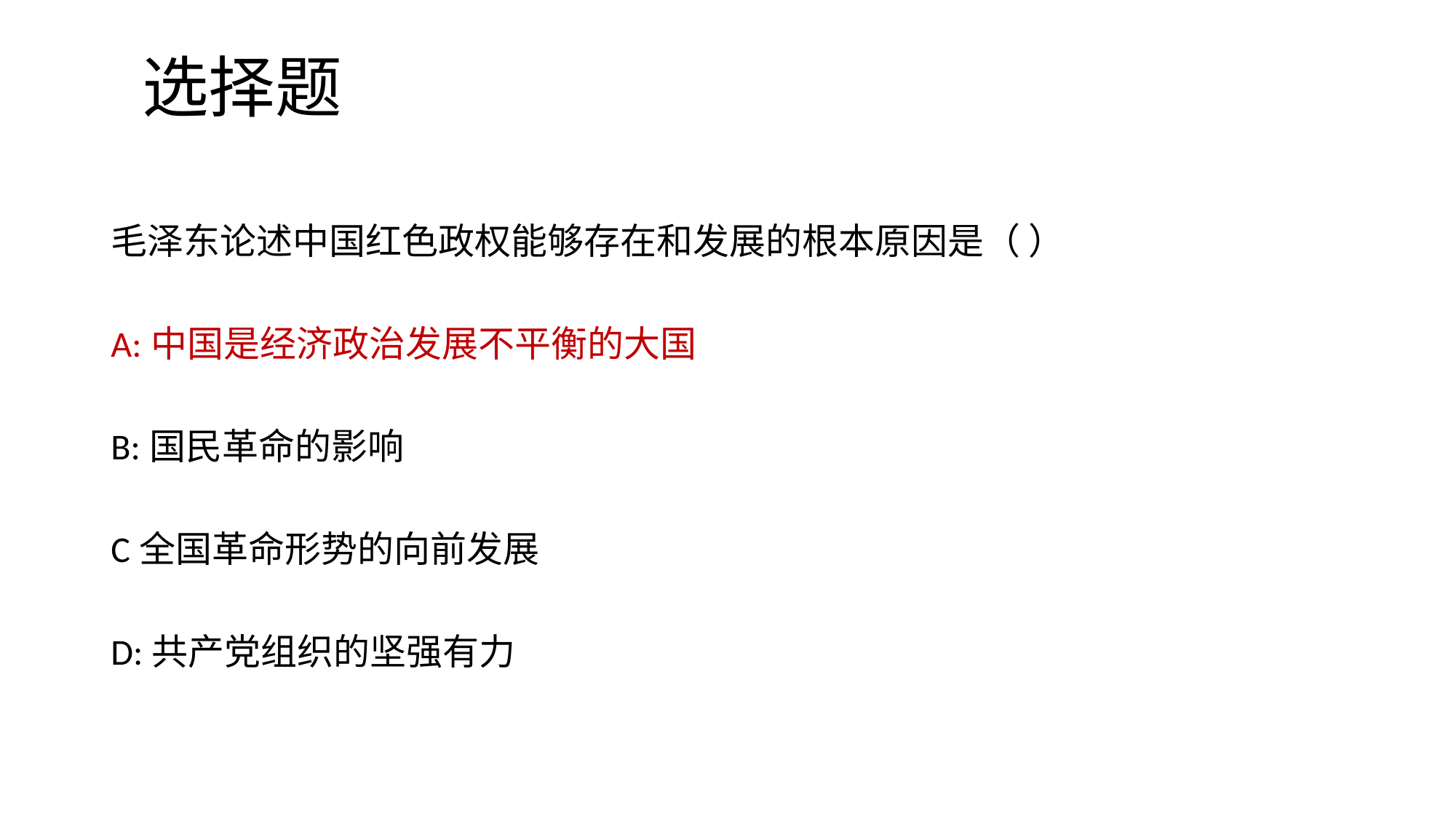

# 选择题
毛泽东论述中国红色政权能够存在和发展的根本原因是（ ）
A:中国是经济政治发展不平衡的大国
B:国民革命的影响
C全国革命形势的向前发展
D:共产党组织的坚强有力